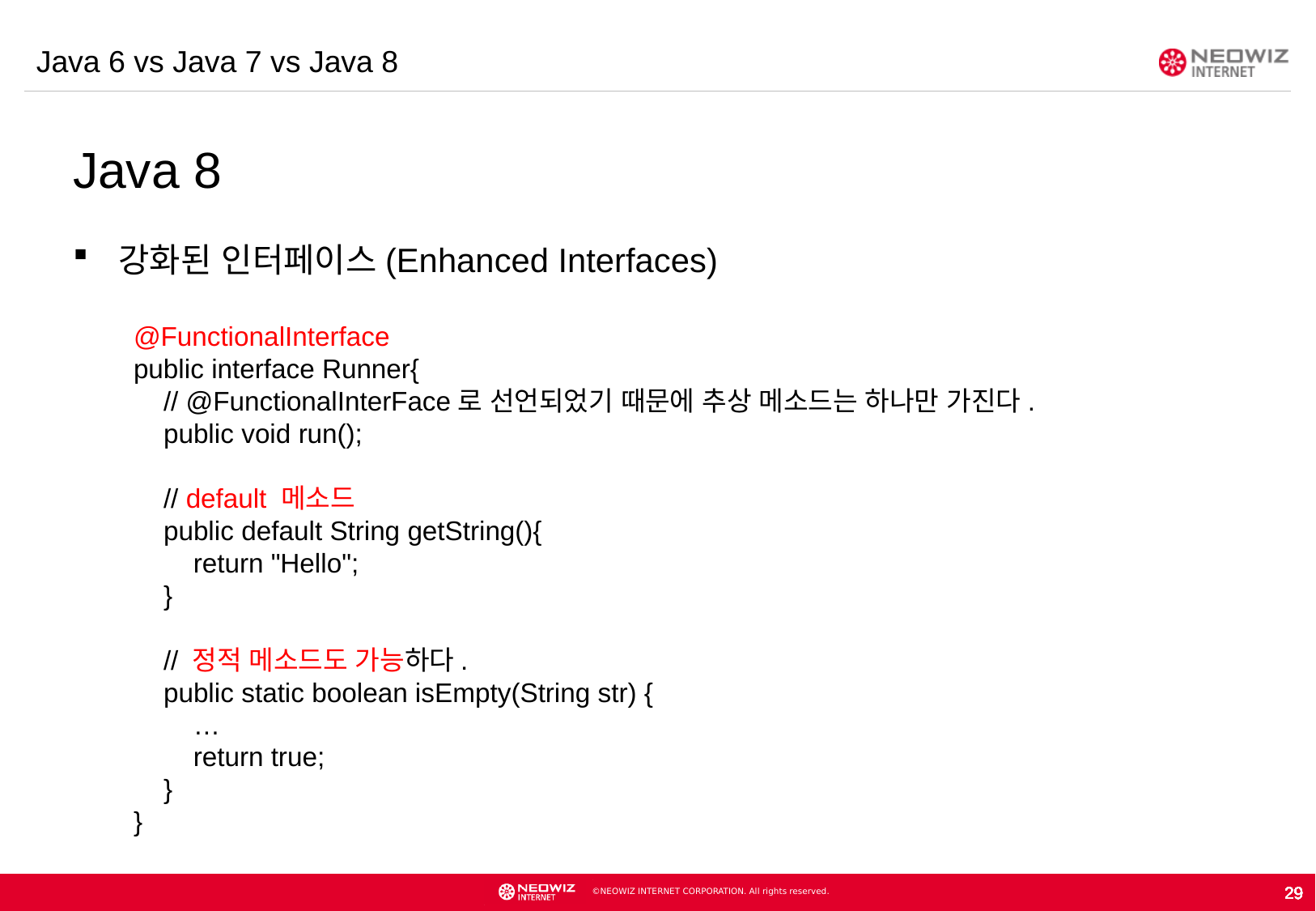

Java 6 vs Java 7 vs Java 8

Java 8

강화된 인터페이스(Enhanced Interfaces)

@FunctionalInterface
public interface Runner{
    // @FunctionalInterFace로 선언되었기 때문에 추상 메소드는 하나만 가진다.
    public void run();

    // default 메소드
    public default String getString(){
        return "Hello";
    }

    // 정적 메소드도 가능하다.
    public static boolean isEmpty(String str) {
        …
        return true;
    }
}
29
29
29
29
29
29
29
29
29
29
29
29
29
29
29
29
29